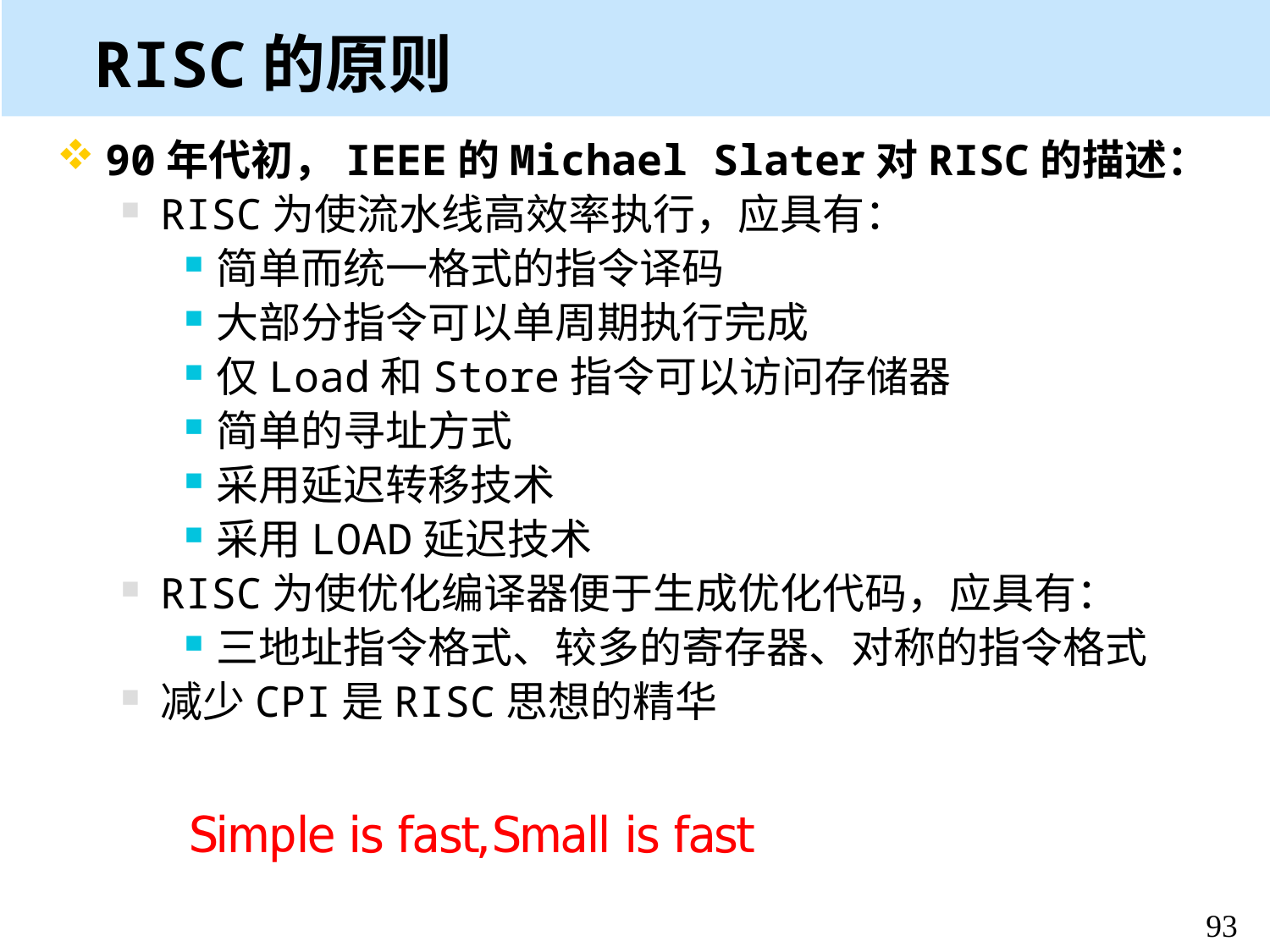

# RISC的原则
90年代初，IEEE的Michael Slater对RISC的描述：
RISC为使流水线高效率执行，应具有：
简单而统一格式的指令译码
大部分指令可以单周期执行完成
仅Load和Store指令可以访问存储器
简单的寻址方式
采用延迟转移技术
采用LOAD延迟技术
RISC为使优化编译器便于生成优化代码，应具有：
三地址指令格式、较多的寄存器、对称的指令格式
减少CPI是RISC思想的精华

Simple is fast,Small is fast